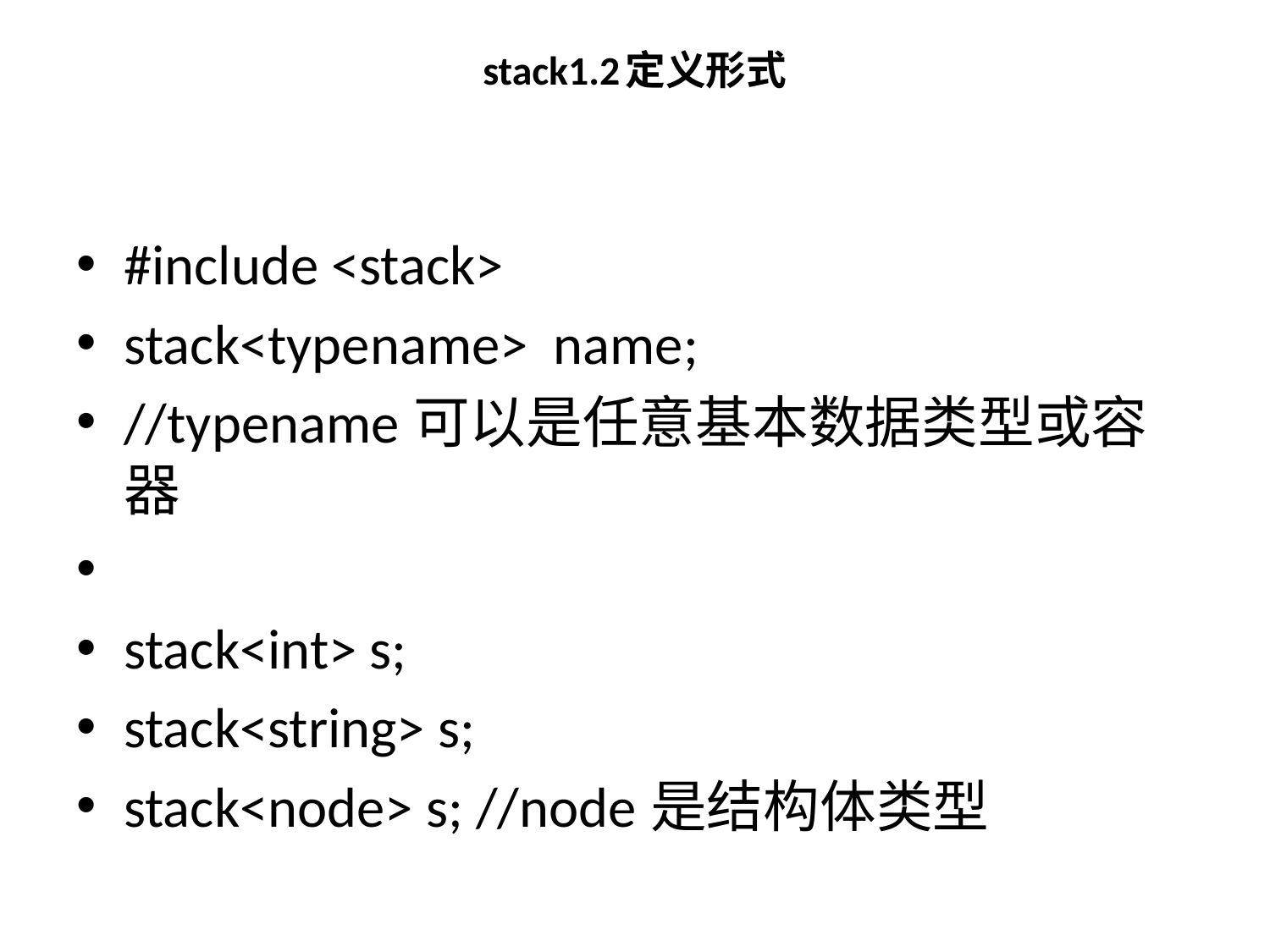

# stack1.2定义形式
#include <stack>
stack<typename>  name;
//typename可以是任意基本数据类型或容器

stack<int> s;
stack<string> s;
stack<node> s; //node是结构体类型